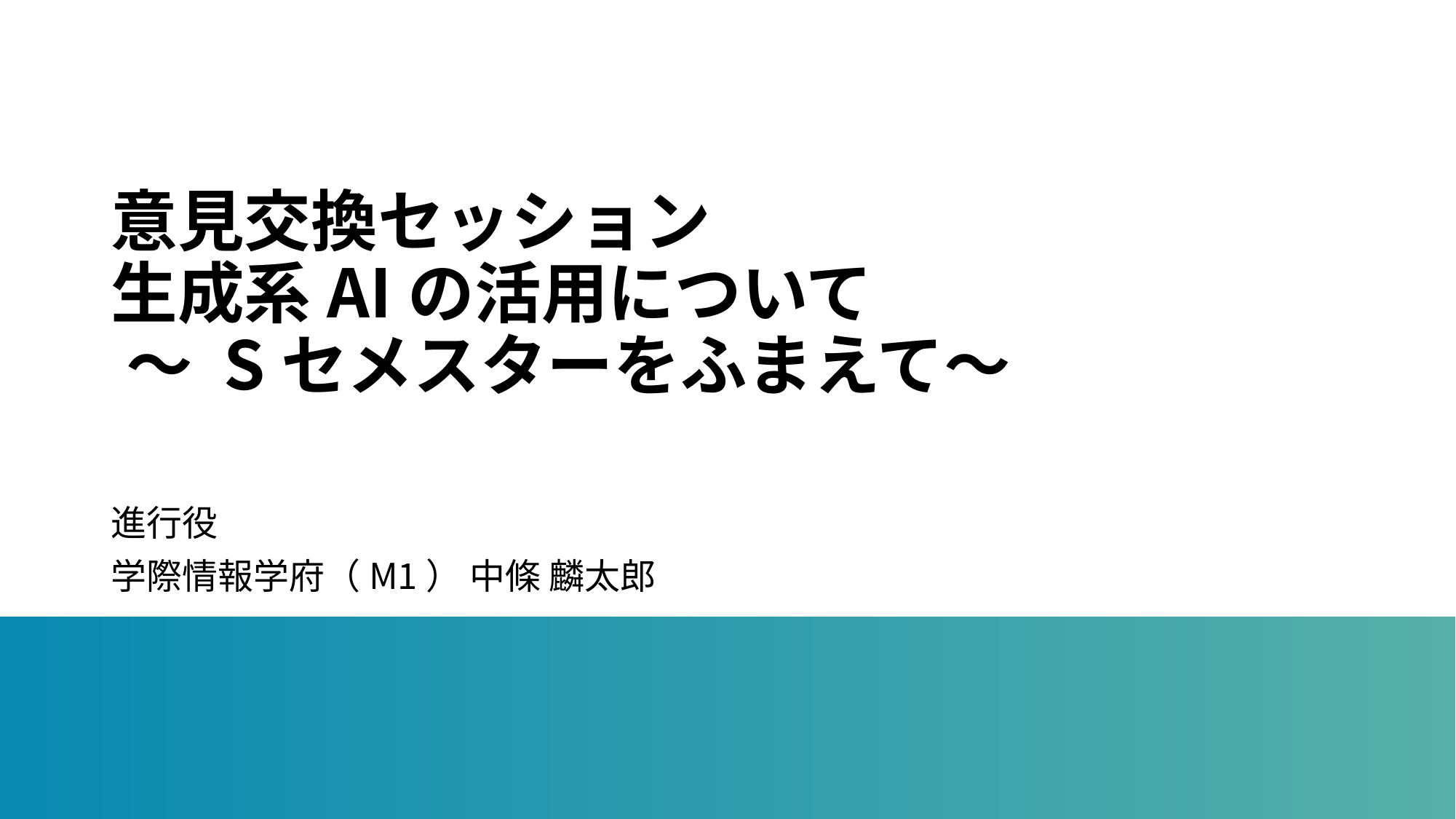

# 意見交換セッション 生成系AIの活用について 〜 Sセメスターをふまえて〜
進行役
学際情報学府（M1） 中條 麟太郎